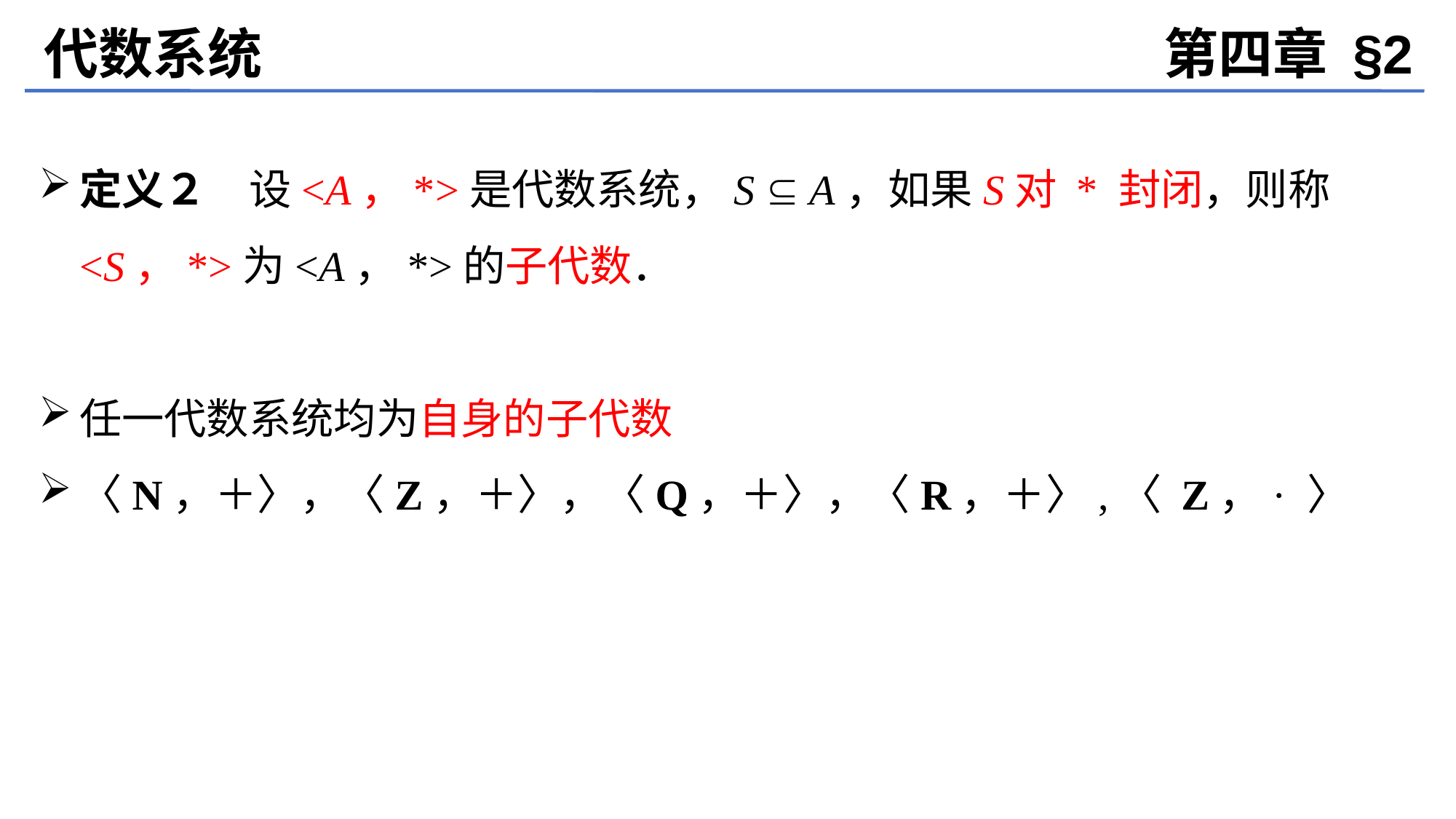

代数系统
第四章 §2
定义２　设<A，*>是代数系统，S ⊆ A，如果S对 * 封闭，则称<S，*>为<A，*>的子代数．

任一代数系统均为自身的子代数
〈N，＋〉，〈Z，＋〉，〈Q，＋〉，〈R，＋〉,〈 Z，· 〉